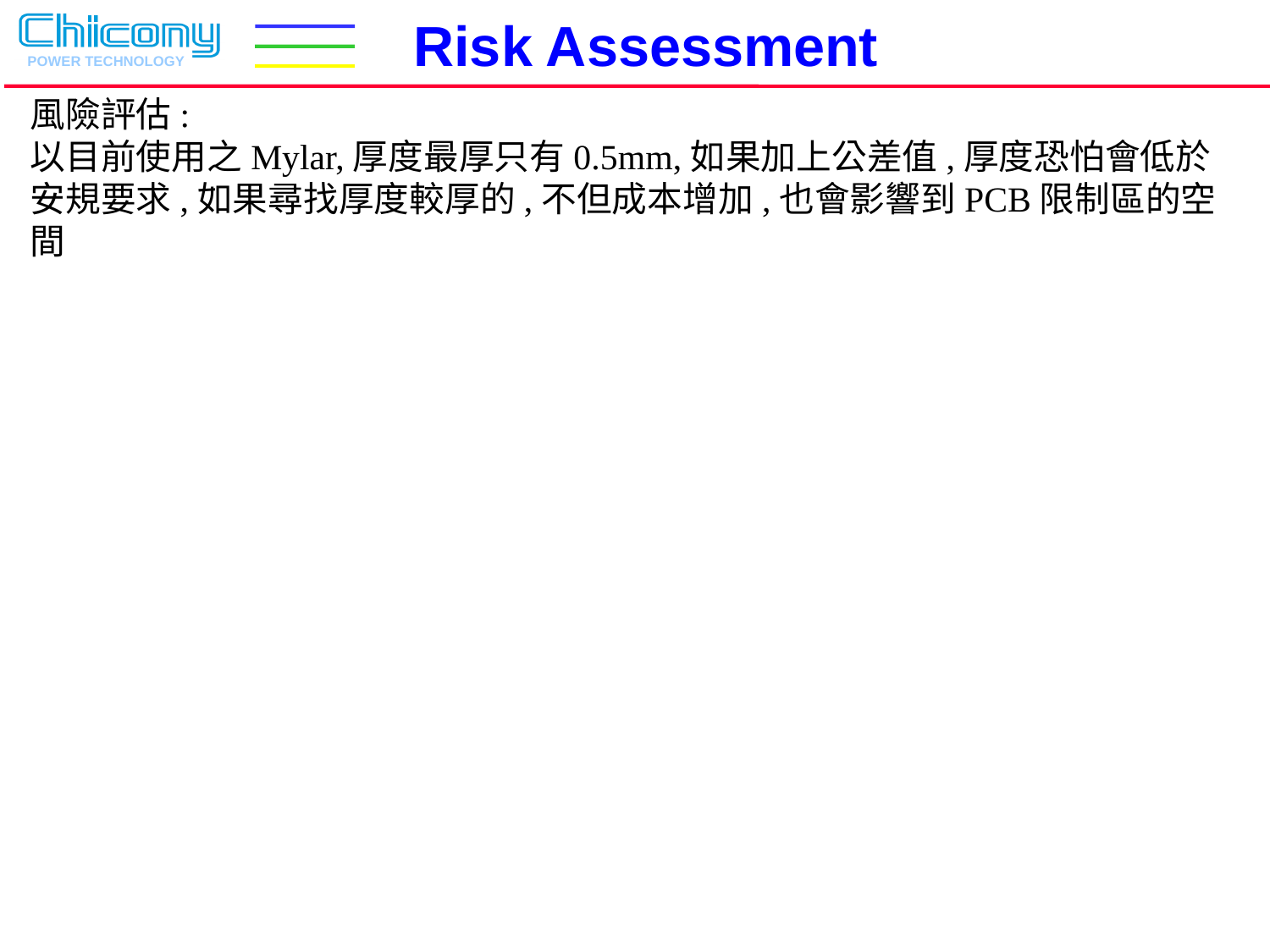

Risk Assessment
風險評估:
以目前使用之Mylar,厚度最厚只有0.5mm,如果加上公差值,厚度恐怕會低於安規要求,如果尋找厚度較厚的,不但成本增加,也會影響到PCB限制區的空間